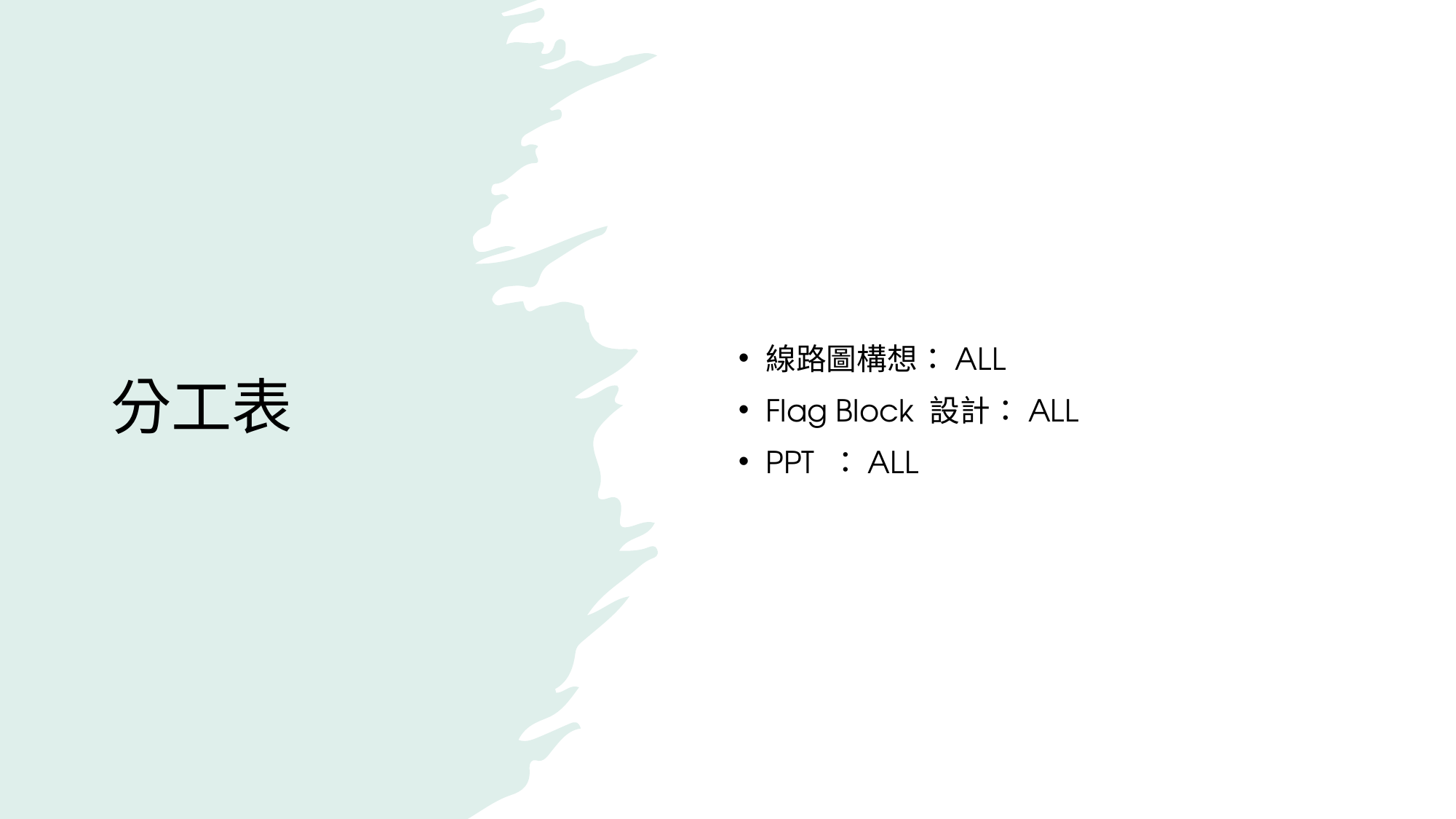

# 分工表
線路圖構想：ALL
Flag Block 設計：ALL
PPT ：ALL